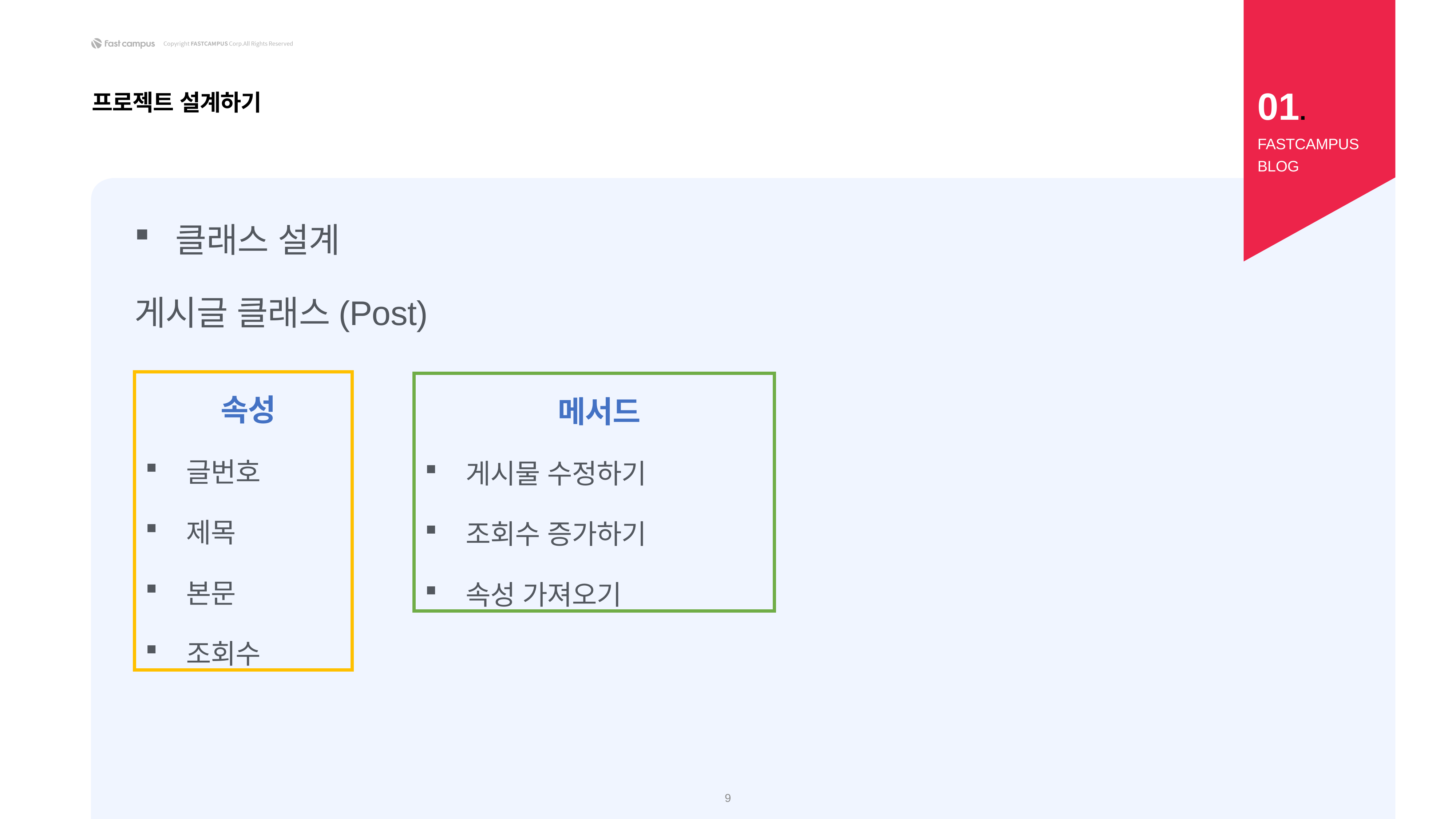

01.
프로젝트 설계하기
FASTCAMPUS
BLOG
클래스 설계
게시글 클래스(Post)
속성
글번호
제목
본문
조회수
메서드
게시물 수정하기
조회수 증가하기
속성 가져오기
9